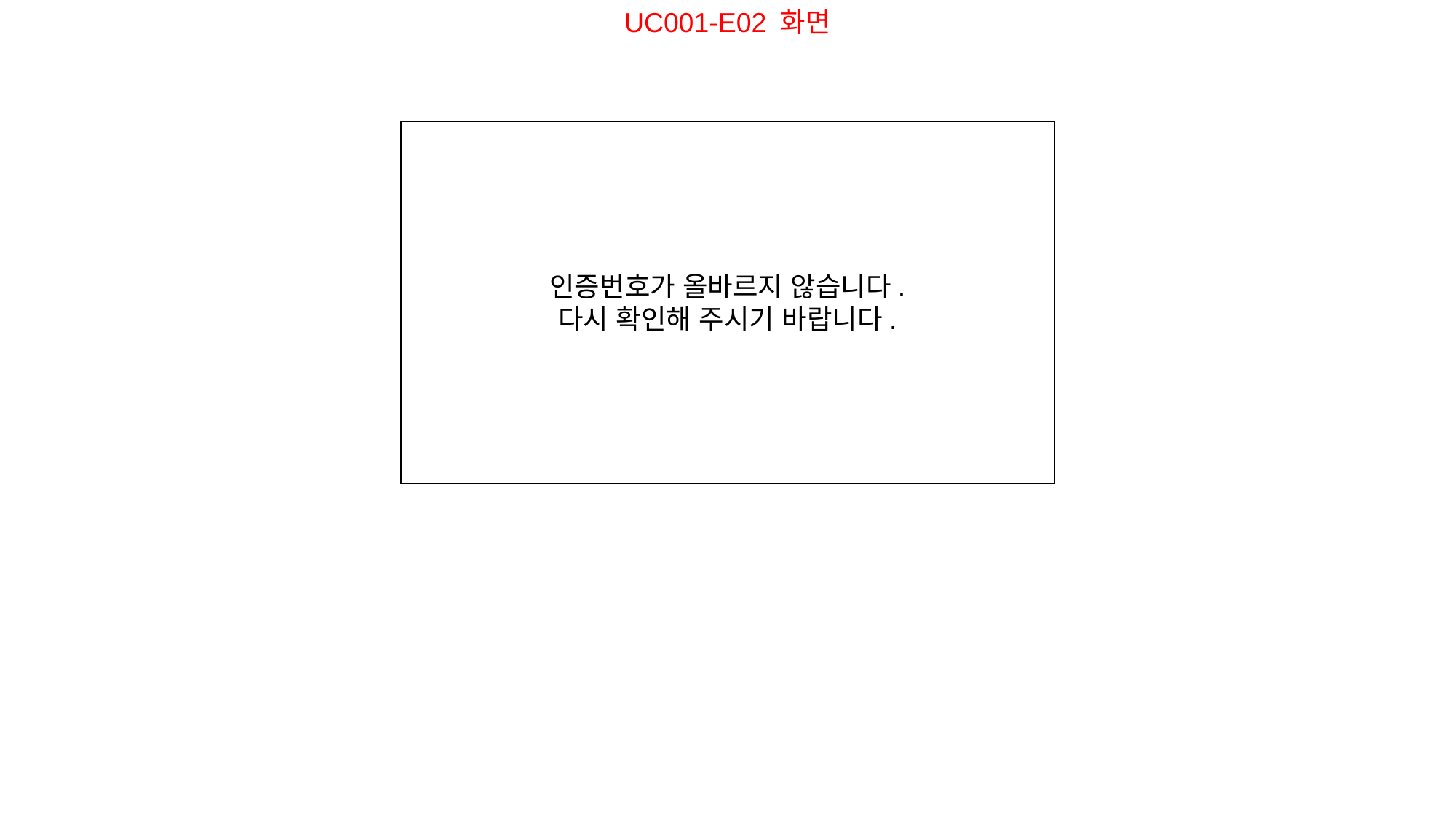

UC001-E02 화면
인증번호가 올바르지 않습니다.
다시 확인해 주시기 바랍니다.